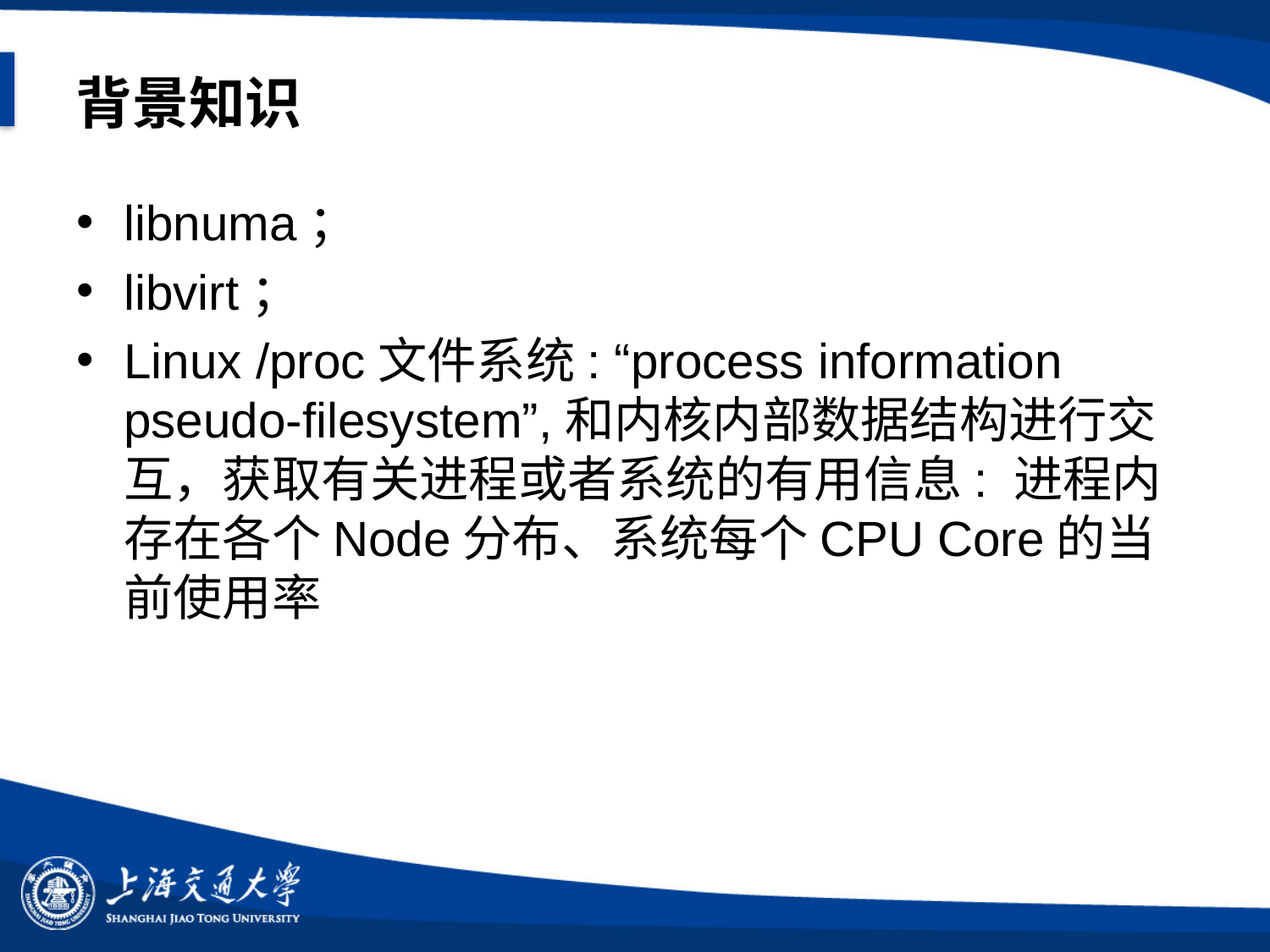

# 背景知识
libnuma；
libvirt；
Linux /proc文件系统: “process information pseudo-filesystem”,和内核内部数据结构进行交互，获取有关进程或者系统的有用信息: 进程内存在各个Node分布、系统每个CPU Core的当前使用率